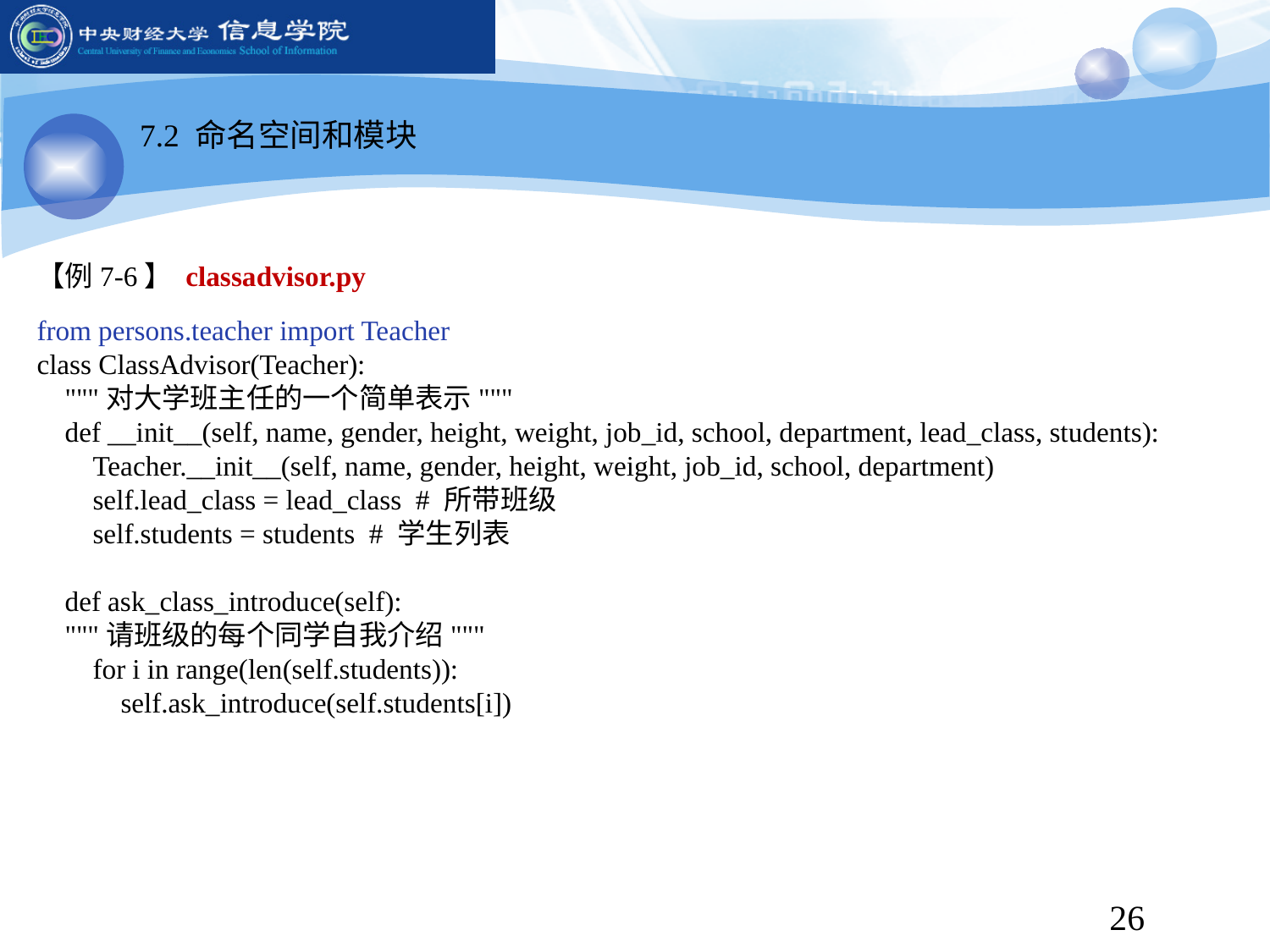

7.2 命名空间和模块

【例7-6】 classadvisor.py

from persons.teacher import Teacher
class ClassAdvisor(Teacher):
    """对大学班主任的一个简单表示"""
    def __init__(self, name, gender, height, weight, job_id, school, department, lead_class, students):
        Teacher.__init__(self, name, gender, height, weight, job_id, school, department)
        self.lead_class = lead_class  # 所带班级
        self.students = students  # 学生列表

    def ask_class_introduce(self):
    """请班级的每个同学自我介绍"""
        for i in range(len(self.students)):
            self.ask_introduce(self.students[i])